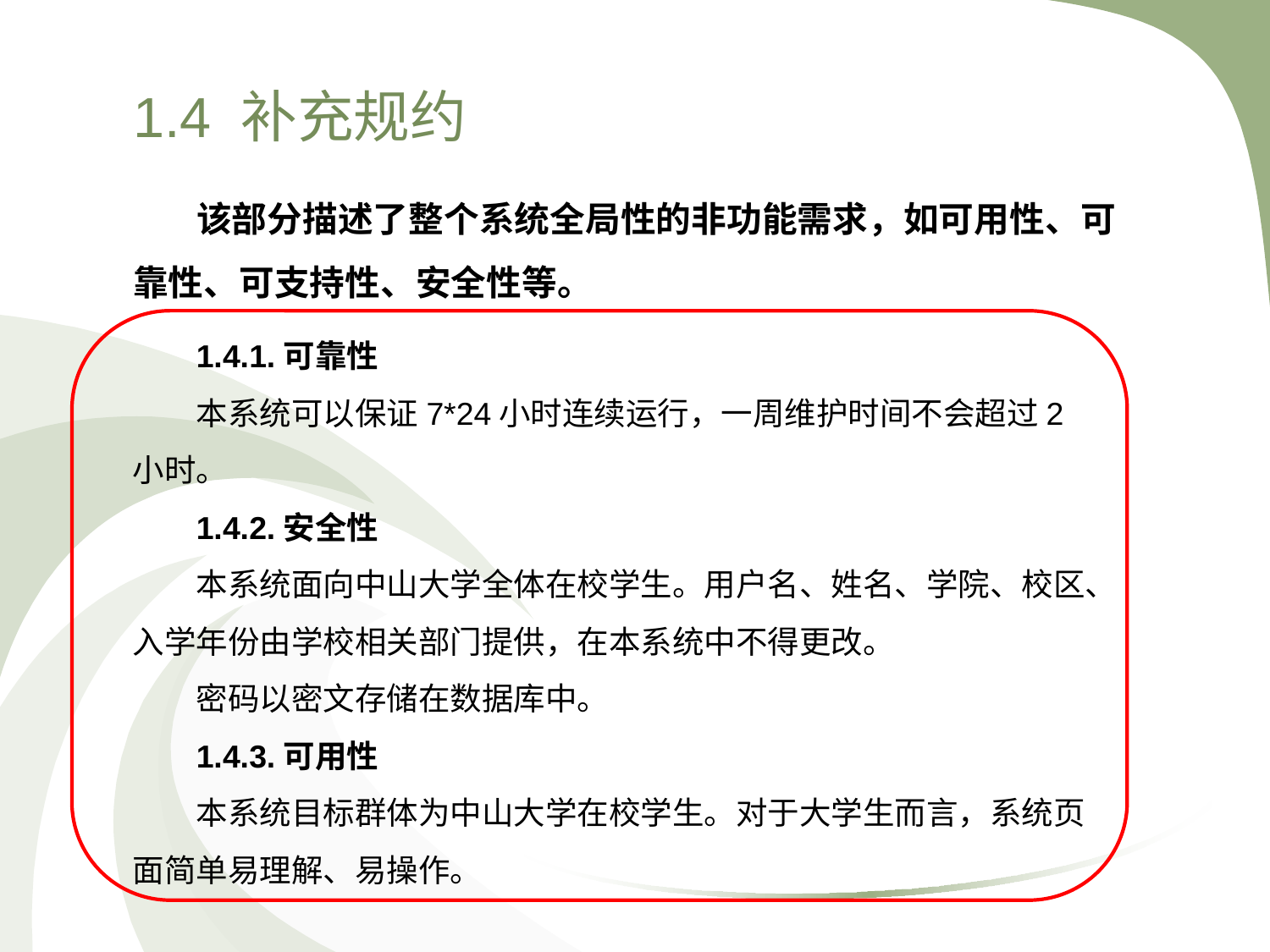

# 1.4 补充规约
该部分描述了整个系统全局性的非功能需求，如可用性、可靠性、可支持性、安全性等。

1.4.1.可靠性
本系统可以保证7*24小时连续运行，一周维护时间不会超过2小时。
1.4.2.安全性
本系统面向中山大学全体在校学生。用户名、姓名、学院、校区、入学年份由学校相关部门提供，在本系统中不得更改。
密码以密文存储在数据库中。
1.4.3.可用性
本系统目标群体为中山大学在校学生。对于大学生而言，系统页面简单易理解、易操作。